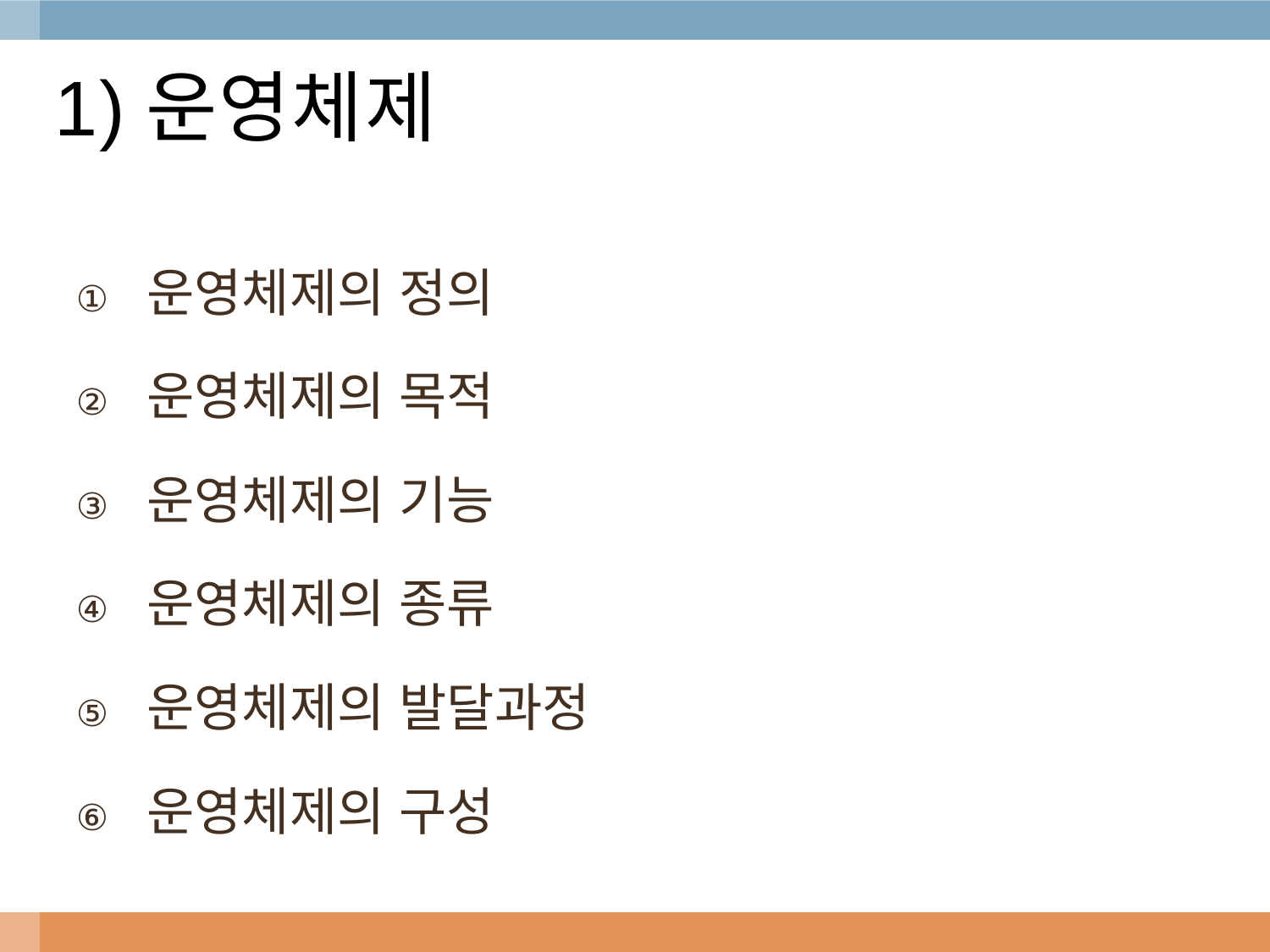

# 1)운영체제
운영체제의 정의
운영체제의 목적
운영체제의 기능
운영체제의 종류
운영체제의 발달과정
운영체제의 구성